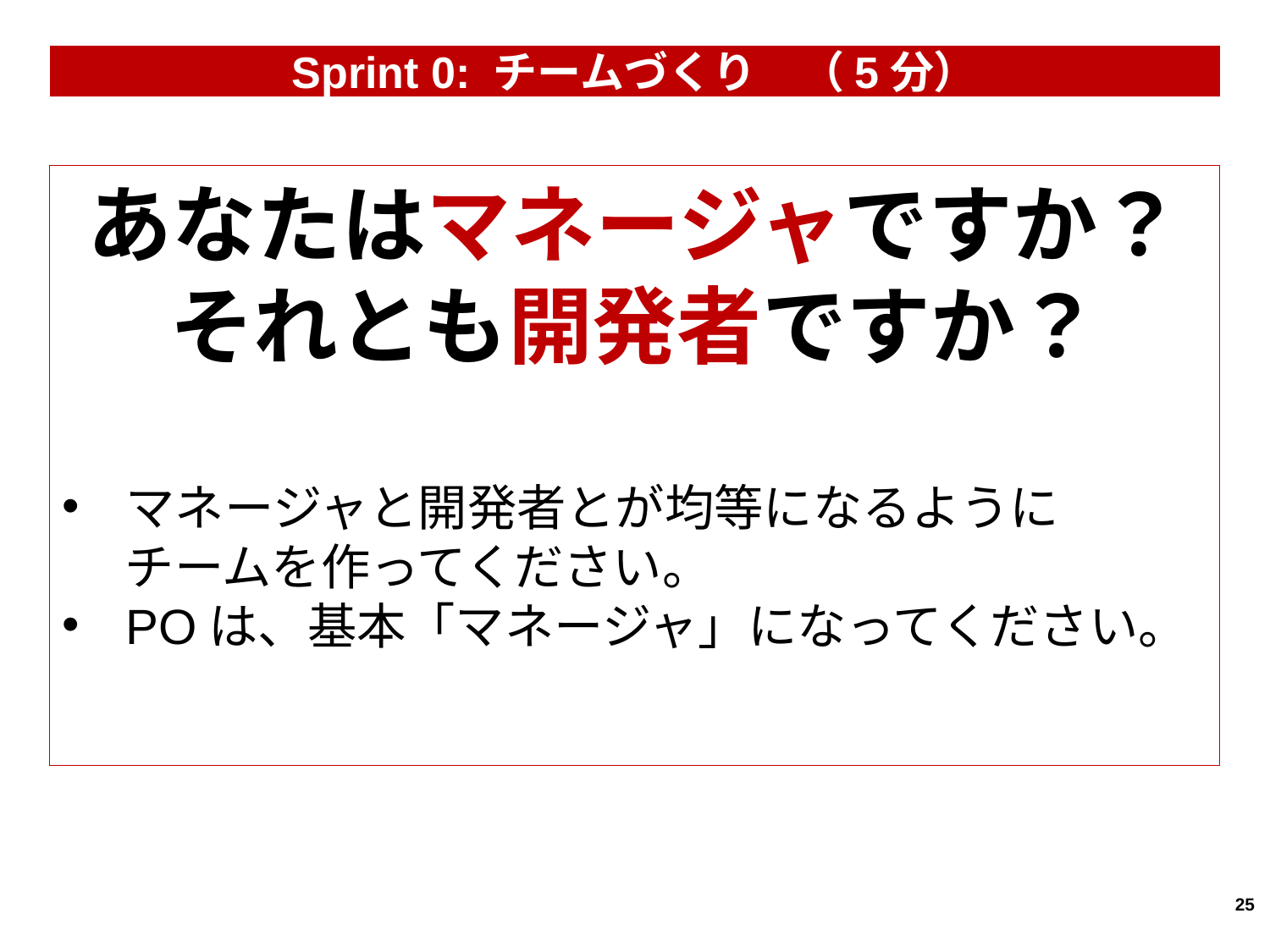

# Sprint 0: チームづくり　（5分）
あなたはマネージャですか？
それとも開発者ですか？

マネージャと開発者とが均等になるように
チームを作ってください。
POは、基本「マネージャ」になってください。